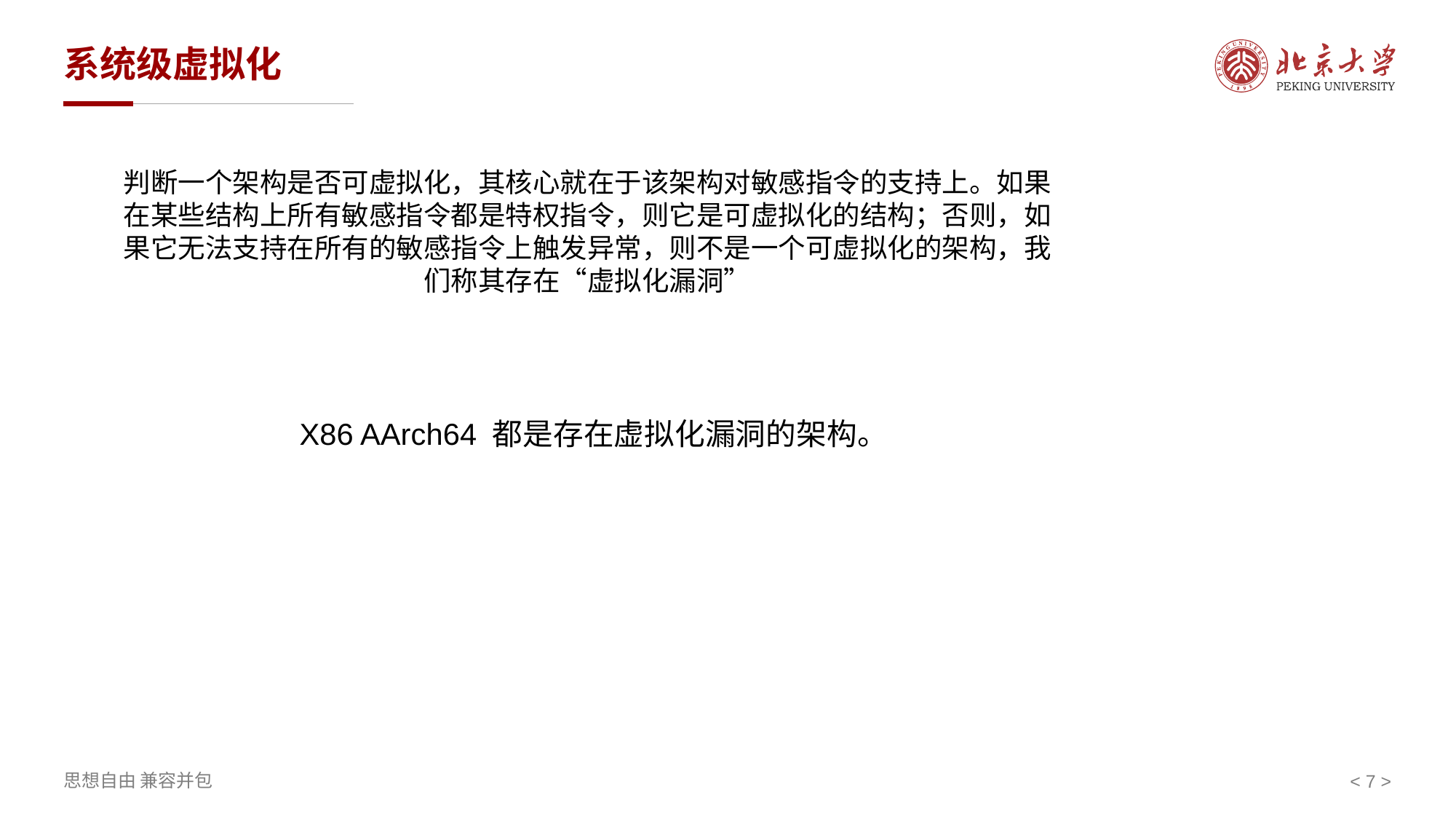

# 系统级虚拟化
判断一个架构是否可虚拟化，其核心就在于该架构对敏感指令的支持上。如果在某些结构上所有敏感指令都是特权指令，则它是可虚拟化的结构；否则，如果它无法支持在所有的敏感指令上触发异常，则不是一个可虚拟化的架构，我们称其存在“虚拟化漏洞”
X86 AArch64 都是存在虚拟化漏洞的架构。
< 7 >